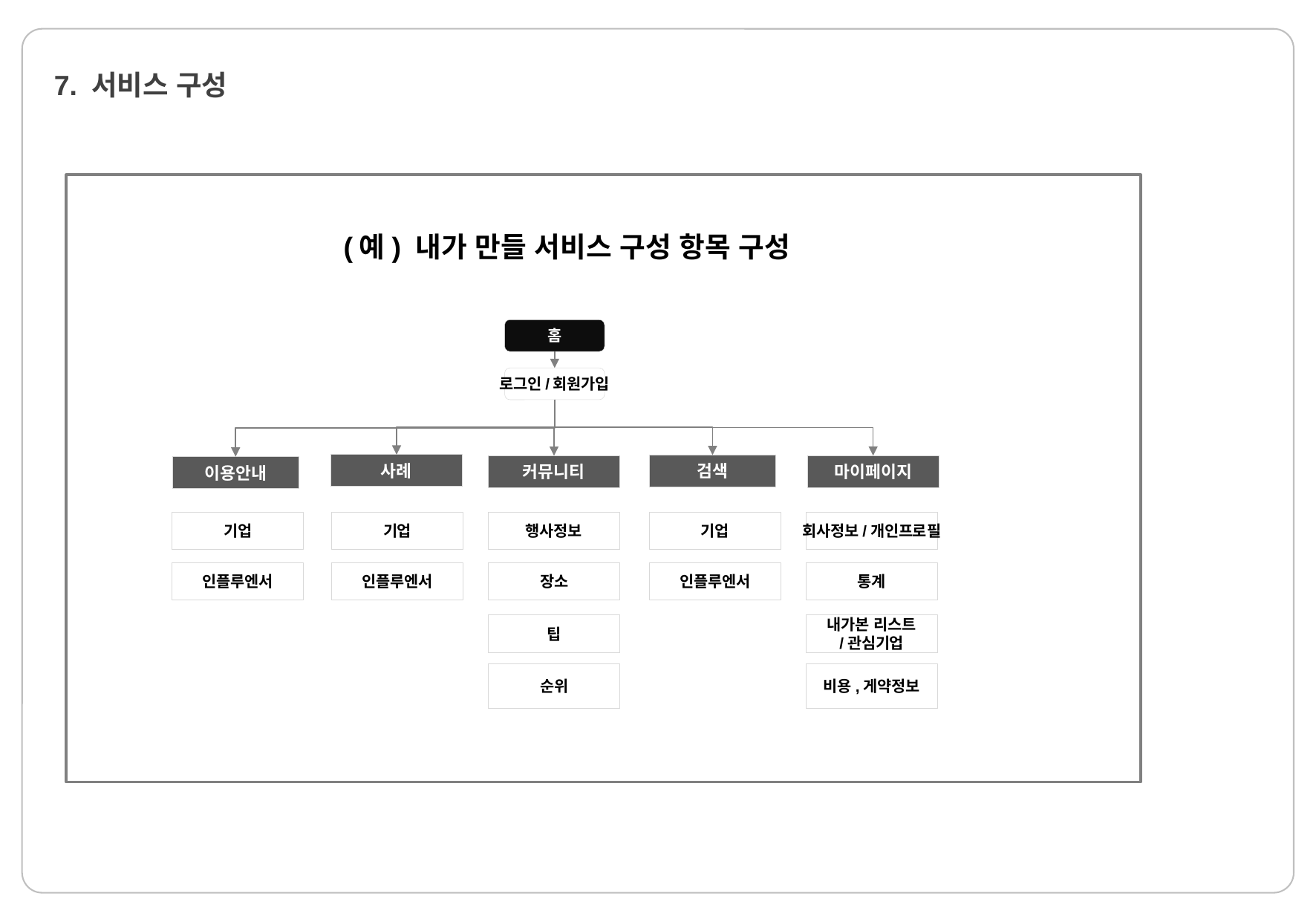

# 7. 서비스 구성

(예) 내가 만들 서비스 구성 항목 구성
홈
로그인/회원가입
사례
검색
마이페이지
커뮤니티
이용안내
기업
기업
행사정보
기업
회사정보/개인프로필
인플루엔서
인플루엔서
장소
인플루엔서
통계
팁
내가본 리스트
/관심기업
순위
비용,게약정보